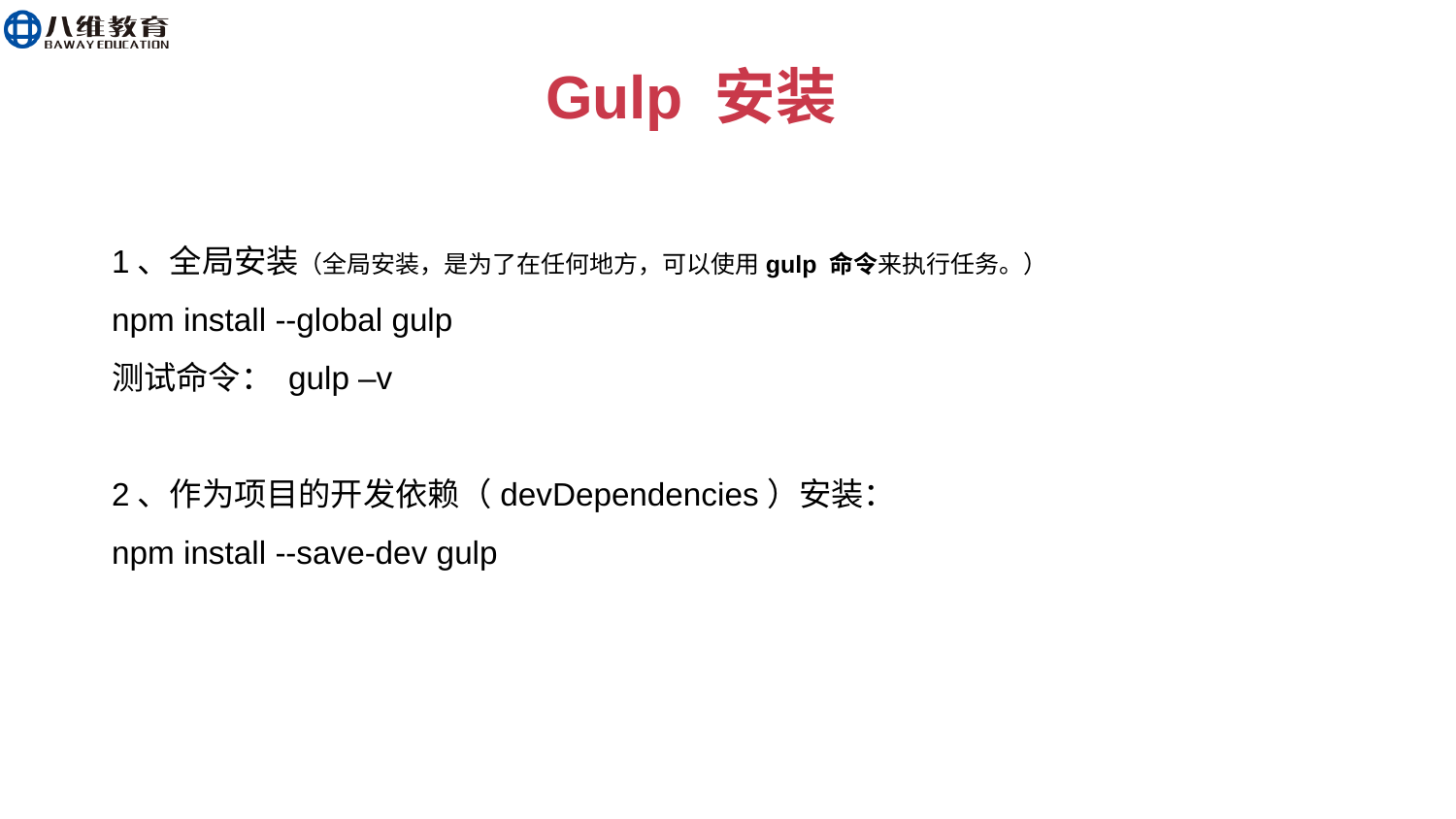

Gulp 安装

1、全局安装（全局安装，是为了在任何地方，可以使用gulp 命令来执行任务。）
npm install --global gulp
测试命令： gulp –v

2、作为项目的开发依赖（devDependencies）安装：
npm install --save-dev gulp